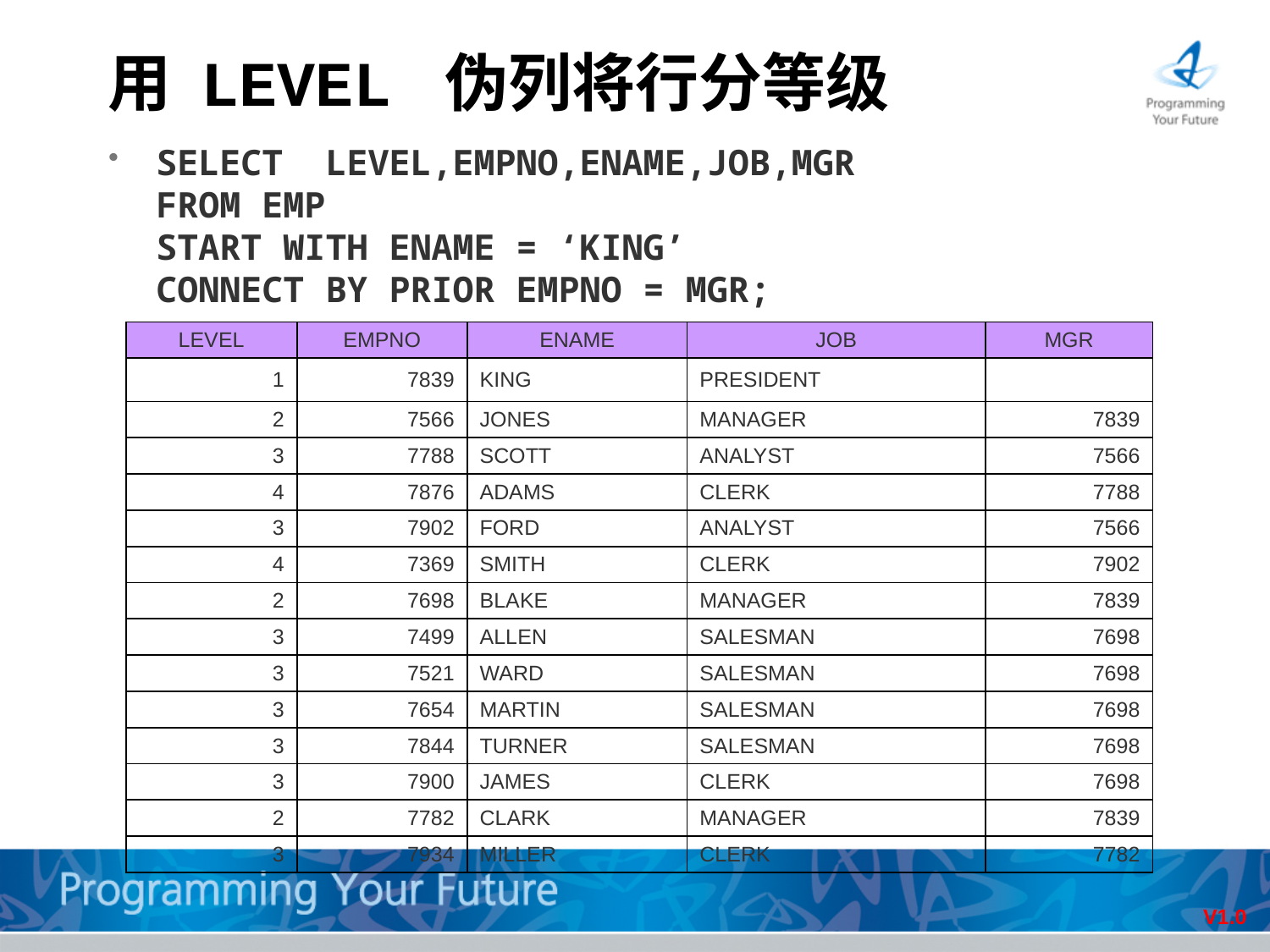

# 用 LEVEL 伪列将行分等级
SELECT  LEVEL,EMPNO,ENAME,JOB,MGR
FROM EMP
START WITH ENAME = ‘KING’
CONNECT BY PRIOR EMPNO = MGR;
| LEVEL | EMPNO | ENAME | JOB | MGR |
| --- | --- | --- | --- | --- |
| 1 | 7839 | KING | PRESIDENT |  |
| 2 | 7566 | JONES | MANAGER | 7839 |
| 3 | 7788 | SCOTT | ANALYST | 7566 |
| 4 | 7876 | ADAMS | CLERK | 7788 |
| 3 | 7902 | FORD | ANALYST | 7566 |
| 4 | 7369 | SMITH | CLERK | 7902 |
| 2 | 7698 | BLAKE | MANAGER | 7839 |
| 3 | 7499 | ALLEN | SALESMAN | 7698 |
| 3 | 7521 | WARD | SALESMAN | 7698 |
| 3 | 7654 | MARTIN | SALESMAN | 7698 |
| 3 | 7844 | TURNER | SALESMAN | 7698 |
| 3 | 7900 | JAMES | CLERK | 7698 |
| 2 | 7782 | CLARK | MANAGER | 7839 |
| 3 | 7934 | MILLER | CLERK | 7782 |